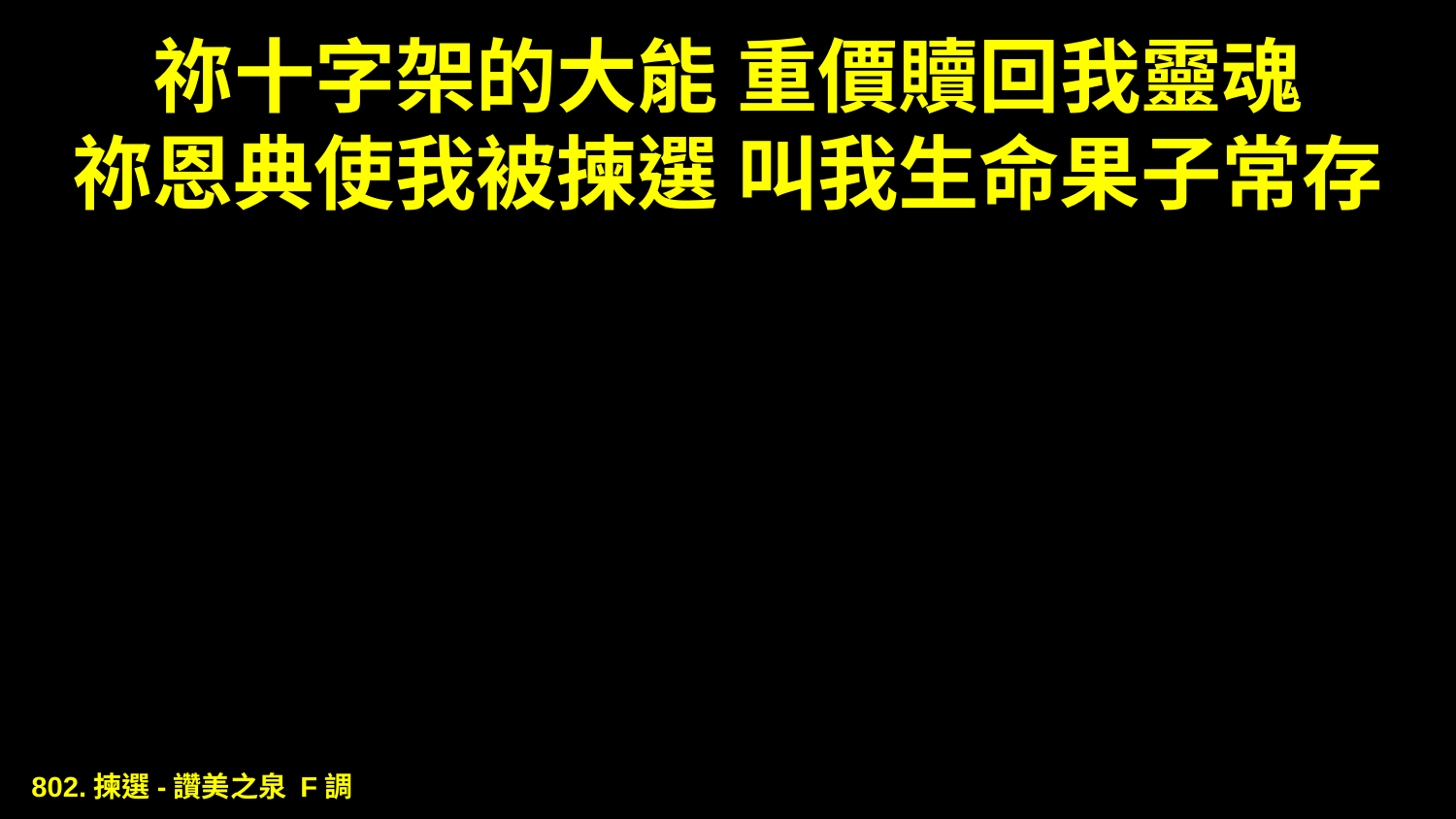

# 祢十字架的大能 重價贖回我靈魂 祢恩典使我被揀選 叫我生命果子常存
802.揀選-讚美之泉 F調